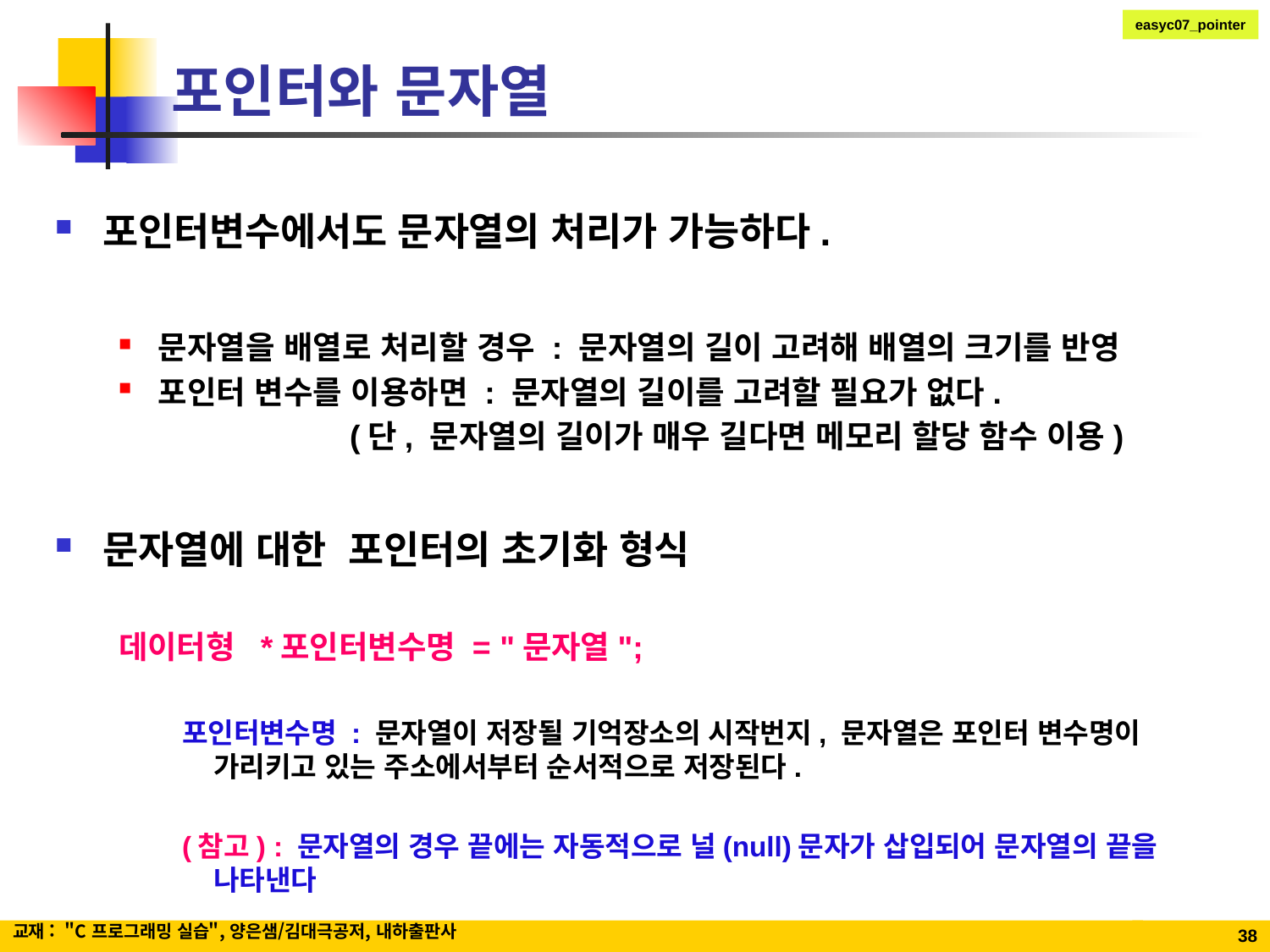

# 포인터와 문자열
포인터변수에서도 문자열의 처리가 가능하다.

문자열을 배열로 처리할 경우 : 문자열의 길이 고려해 배열의 크기를 반영
포인터 변수를 이용하면 : 문자열의 길이를 고려할 필요가 없다.
                          (단, 문자열의 길이가 매우 길다면 메모리 할당 함수 이용)

문자열에 대한  포인터의 초기화 형식

데이터형  *포인터변수명 = "문자열";

포인터변수명 : 문자열이 저장될 기억장소의 시작번지, 문자열은 포인터 변수명이 가리키고 있는 주소에서부터 순서적으로 저장된다.

(참고) : 문자열의 경우 끝에는 자동적으로 널(null)문자가 삽입되어 문자열의 끝을 나타낸다
교재 :  "C 프로그래밍 실습", 양은샘/김대극공저, 내하출판사
38